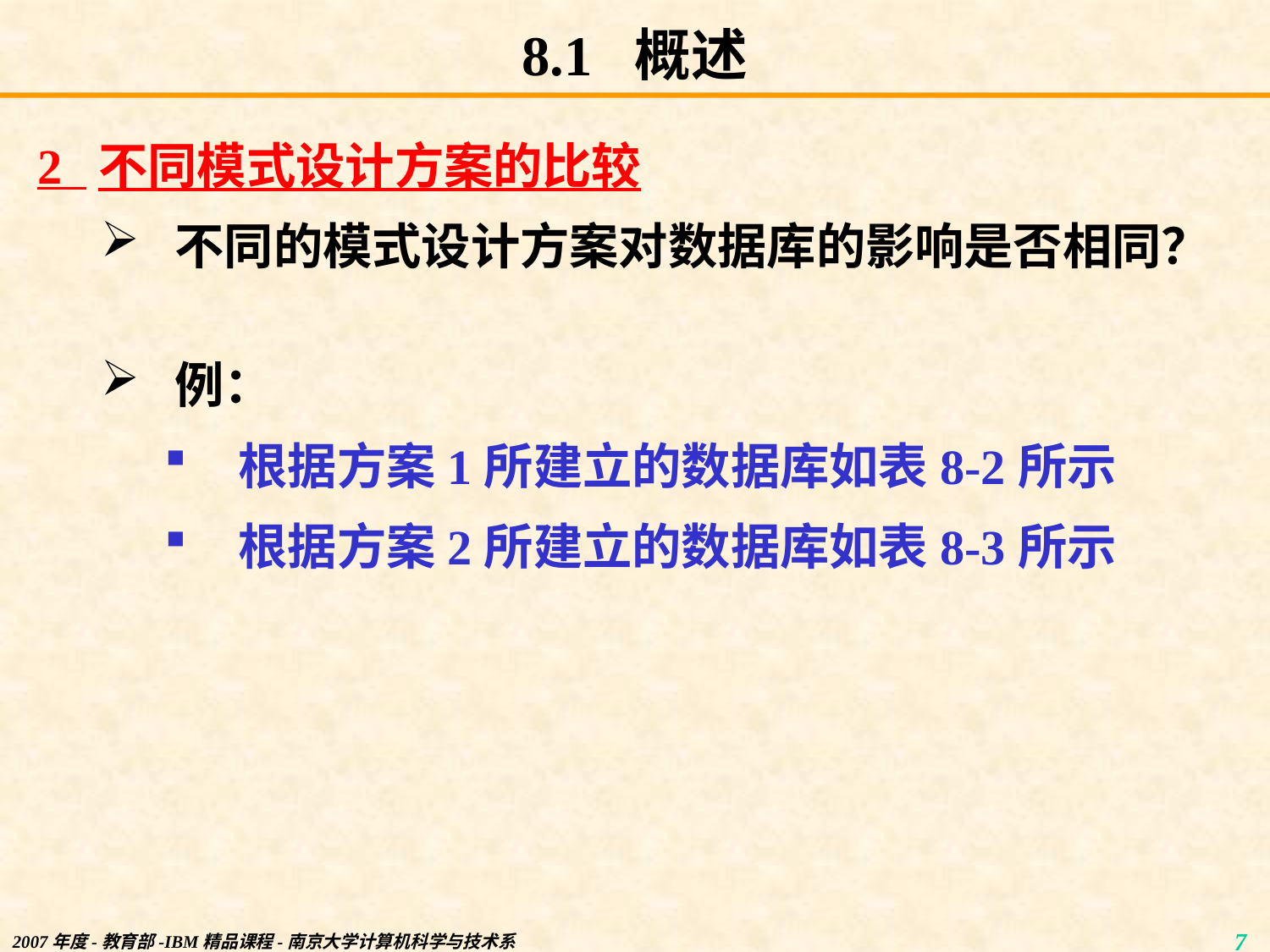

# 8.1  概述
2  不同模式设计方案的比较
不同的模式设计方案对数据库的影响是否相同？

例：
根据方案1所建立的数据库如表8-2所示
根据方案2所建立的数据库如表8-3所示
7
2007年度-教育部-IBM精品课程-南京大学计算机科学与技术系